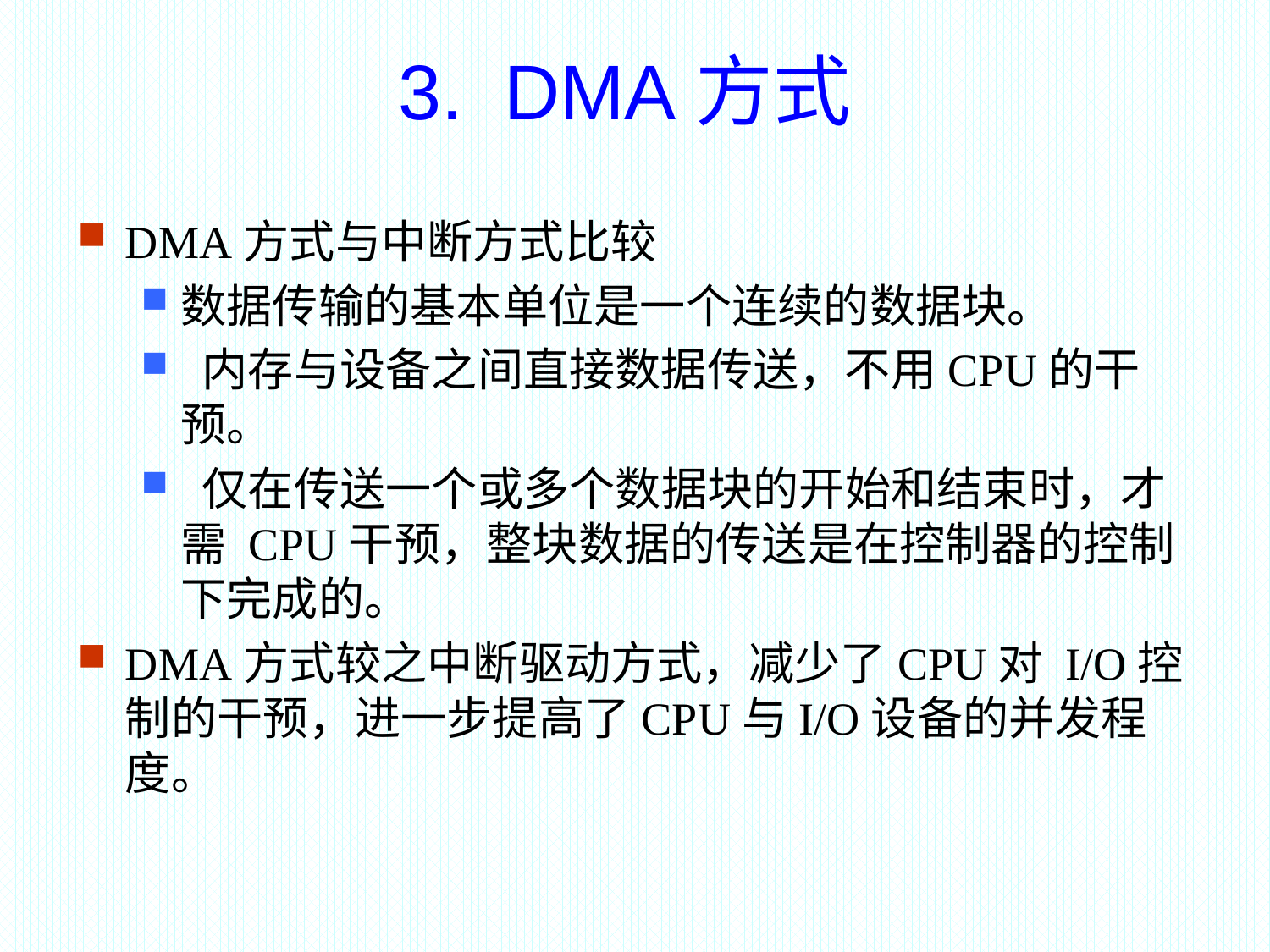

3.  DMA方式
DMA方式与中断方式比较
数据传输的基本单位是一个连续的数据块。
 内存与设备之间直接数据传送，不用CPU的干预。
 仅在传送一个或多个数据块的开始和结束时，才需 CPU干预，整块数据的传送是在控制器的控制下完成的。
DMA方式较之中断驱动方式，减少了CPU对 I/O控制的干预，进一步提高了CPU与I/O设备的并发程度。